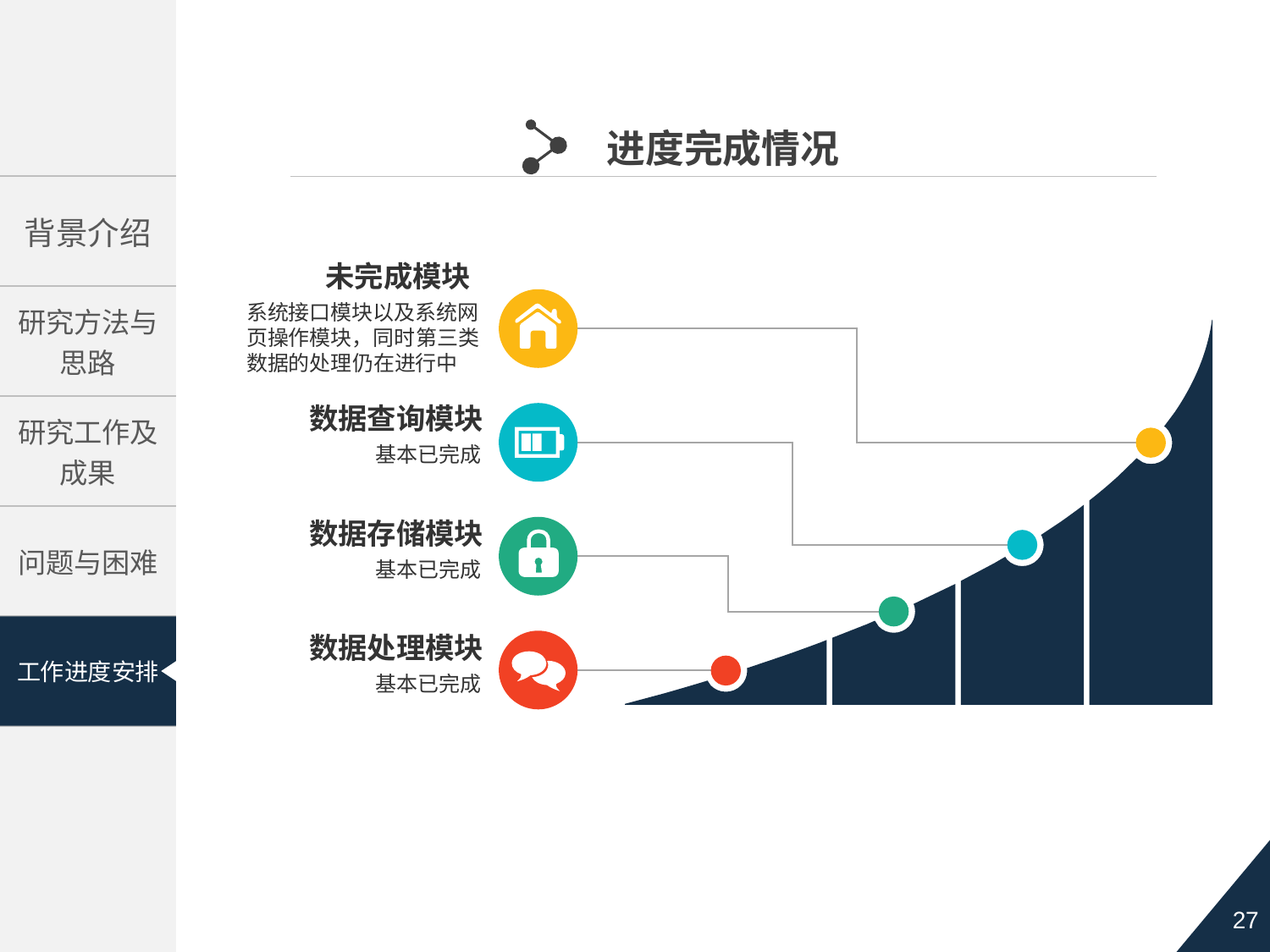

进度完成情况
未完成模块

系统接口模块以及系统网页操作模块，同时第三类数据的处理仍在进行中

数据查询模块

基本已完成

数据存储模块

基本已完成

数据处理模块

基本已完成